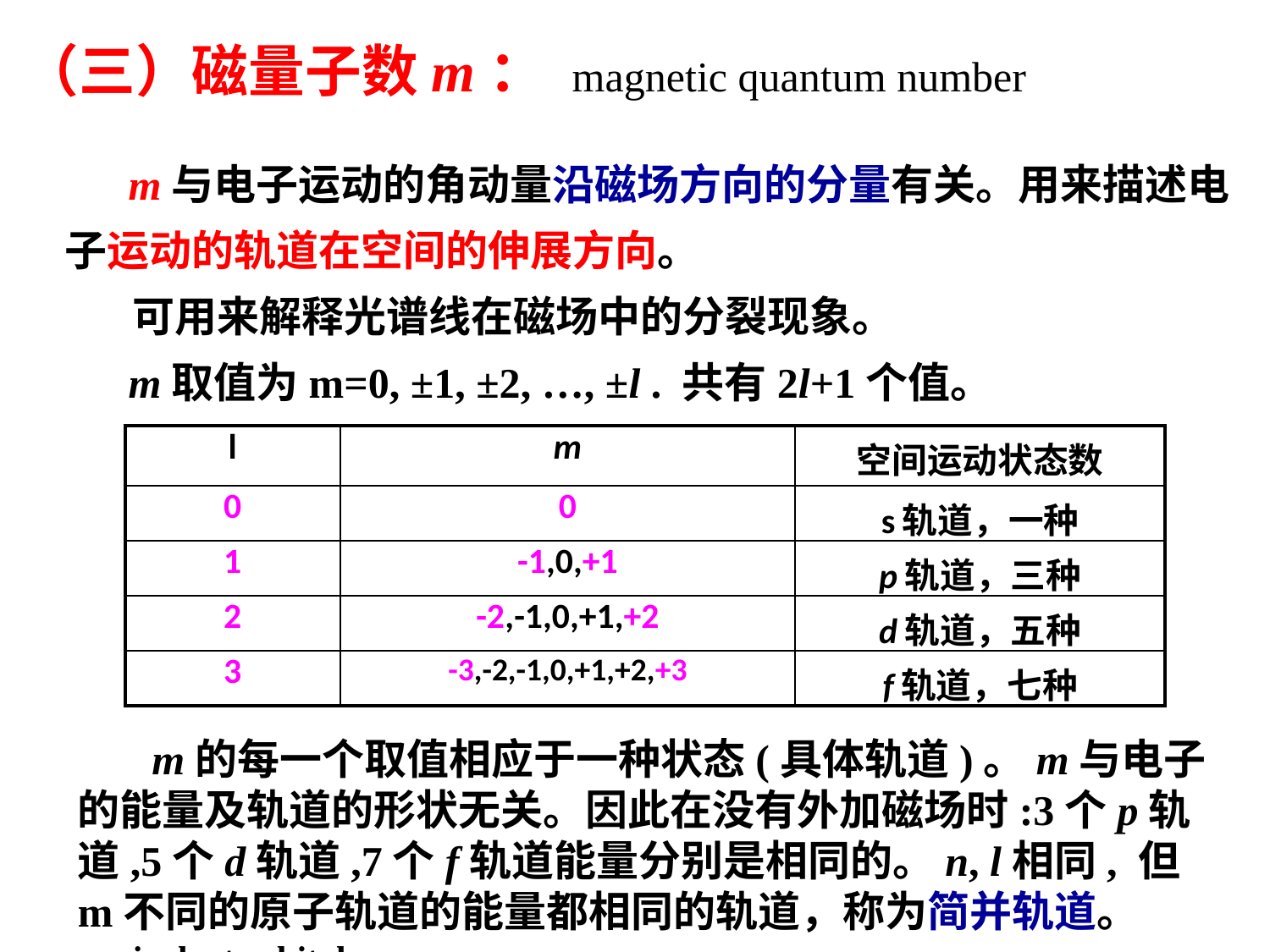

（三）磁量子数m： magnetic quantum number
      m与电子运动的角动量沿磁场方向的分量有关。用来描述电子运动的轨道在空间的伸展方向。
      可用来解释光谱线在磁场中的分裂现象。
      m取值为m=0, ±1, ±2, …, ±l . 共有2l+1个值。
| l | m | 空间运动状态数 |
| --- | --- | --- |
| 0 | 0 | s轨道，一种 |
| 1 | -1,0,+1 | p轨道，三种 |
| 2 | -2,-1,0,+1,+2 | d轨道，五种 |
| 3 | -3,-2,-1,0,+1,+2,+3 | f轨道，七种 |
       m的每一个取值相应于一种状态(具体轨道)。m与电子的能量及轨道的形状无关。因此在没有外加磁场时:3个p轨道,5个d轨道,7个f轨道能量分别是相同的。n, l相同, 但m不同的原子轨道的能量都相同的轨道，称为简并轨道。 equivalent orbital